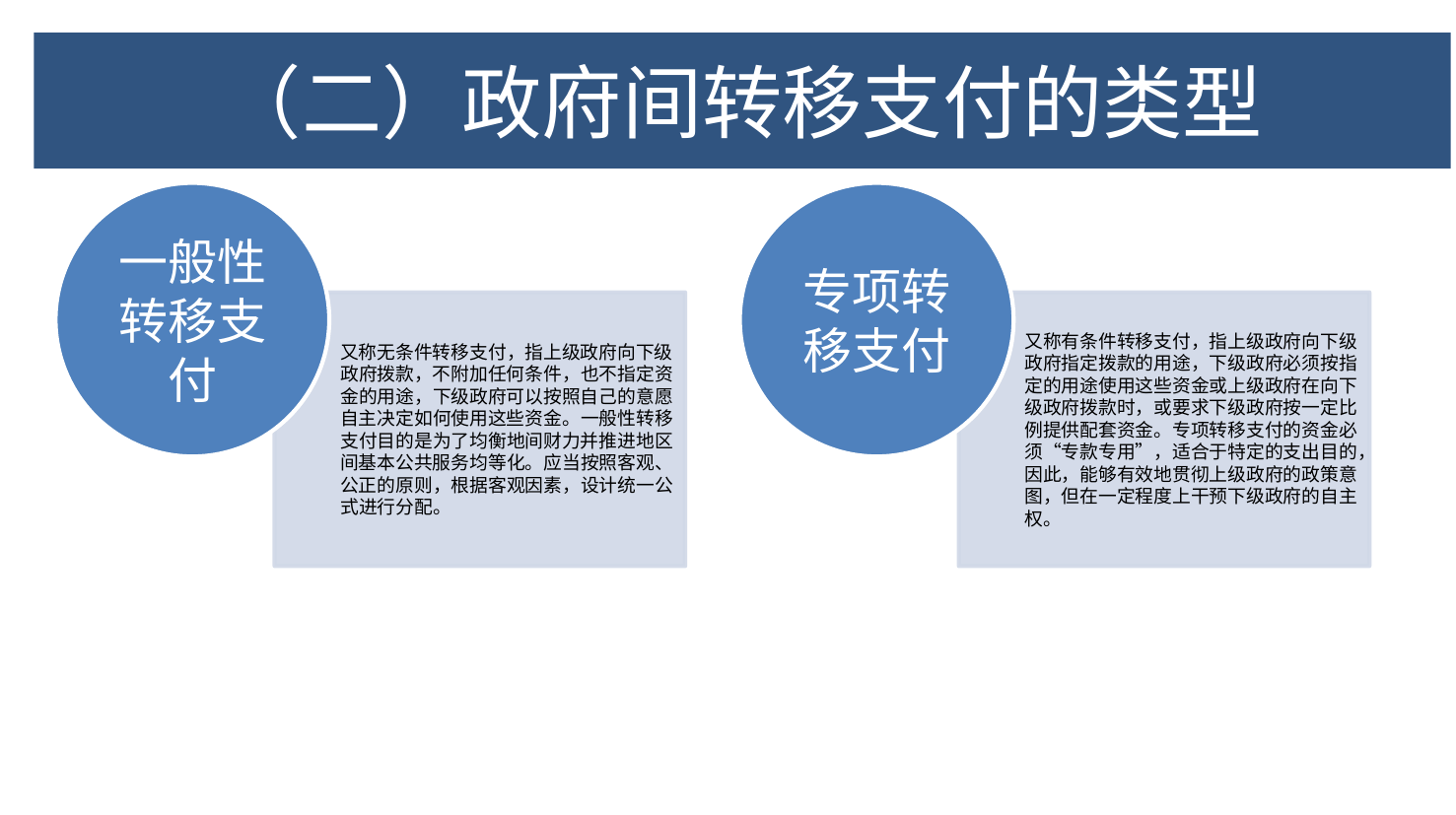

二、各级政府间预算管理体系及职权
又称无条件转移支付，指上级政府向下级政府拨款，不附加任何条件，也不指定资金的用途，下级政府可以按照自己的意愿自主决定如何使用这些资金。一般性转移支付目的是为了均衡地间财力并推进地区间基本公共服务均等化。应当按照客观、公正的原则，根据客观因素，设计统一公式进行分配。
一般性转移支付
又称有条件转移支付，指上级政府向下级政府指定拨款的用途，下级政府必须按指定的用途使用这些资金或上级政府在向下级政府拨款时，或要求下级政府按一定比例提供配套资金。专项转移支付的资金必须“专款专用”，适合于特定的支出目的，因此，能够有效地贯彻上级政府的政策意图，但在一定程度上干预下级政府的自主权。
专项转移支付
# （二）政府间转移支付的类型